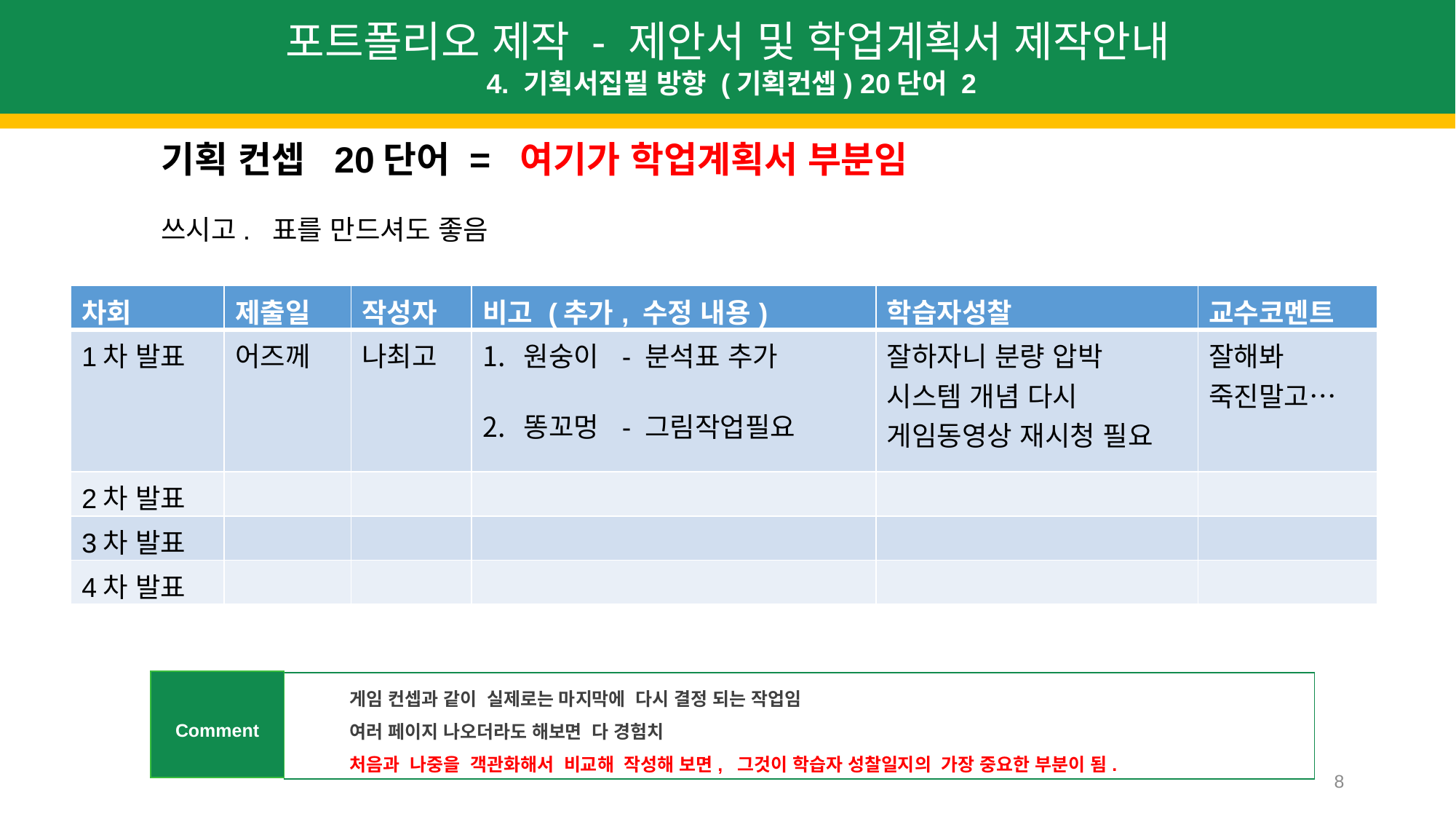

포트폴리오 제작 - 제안서 및 학업계획서 제작안내
 4. 기획서집필 방향 (기획컨셉) 20단어 2
기획 컨셉  20단어 =  여기가 학업계획서 부분임

쓰시고.  표를 만드셔도 좋음

| 차회 | 제출일 | 작성자 | 비고 (추가, 수정 내용) | 학습자성찰 | 교수코멘트 |
| --- | --- | --- | --- | --- | --- |
| 1차 발표 | 어즈께 | 나최고 | 원숭이 - 분석표 추가 똥꼬멍 - 그림작업필요 | 잘하자니 분량 압박 시스템 개념 다시 게임동영상 재시청 필요 | 잘해봐 죽진말고… |
| 2차 발표 |  |  |  |  |  |
| 3차 발표 |  |  |  |  |  |
| 4차 발표 |  |  |  |  |  |
Comment
게임 컨셉과 같이  실제로는 마지막에  다시 결정 되는 작업임
여러 페이지 나오더라도 해보면  다 경험치
처음과  나중을  객관화해서  비교해  작성해 보면,  그것이 학습자 성찰일지의  가장 중요한 부분이 됨.
8